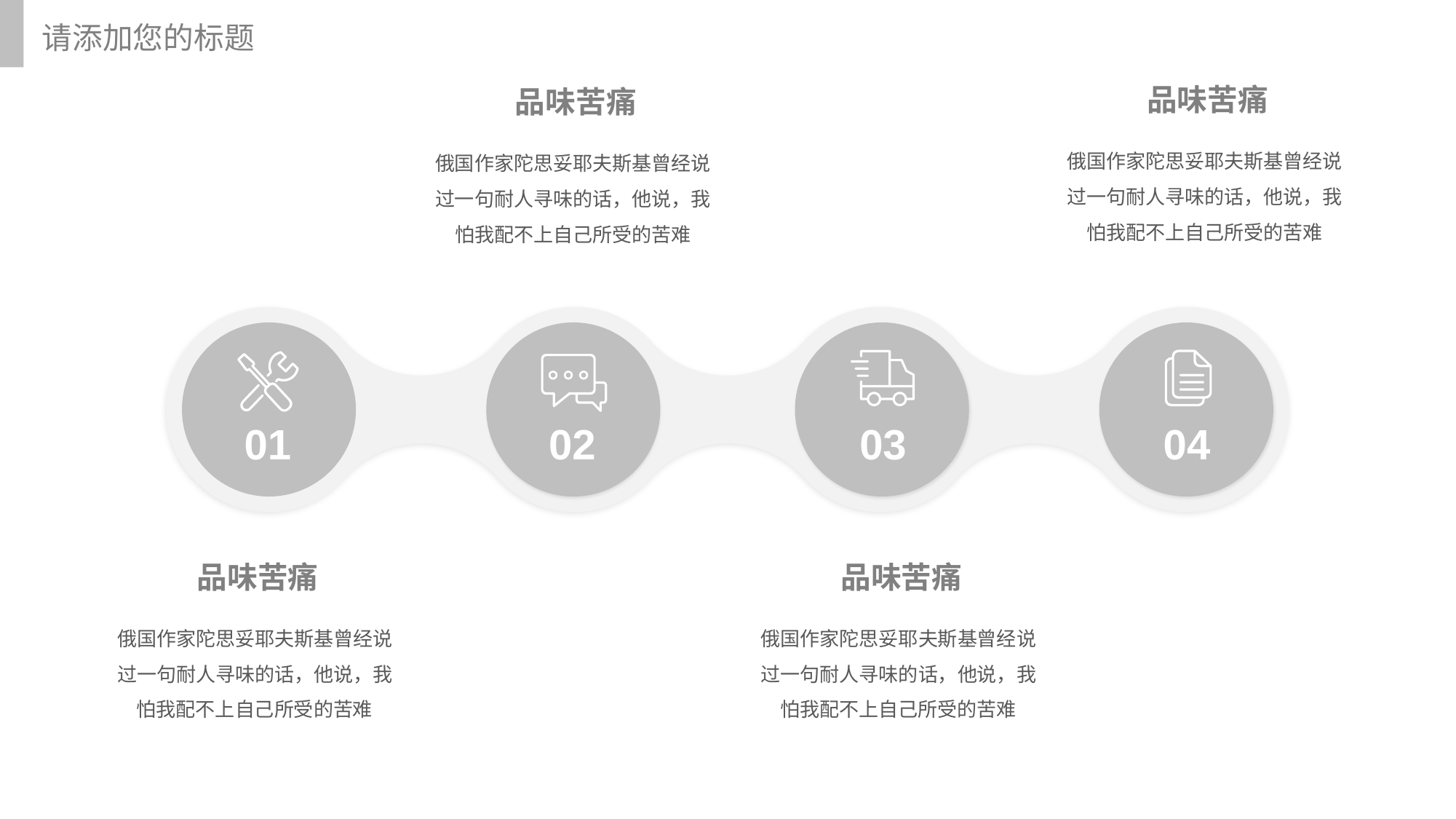

请添加您的标题
品味苦痛
品味苦痛
俄国作家陀思妥耶夫斯基曾经说过一句耐人寻味的话，他说，我怕我配不上自己所受的苦难
俄国作家陀思妥耶夫斯基曾经说过一句耐人寻味的话，他说，我怕我配不上自己所受的苦难

01
02
03
04
品味苦痛
品味苦痛
俄国作家陀思妥耶夫斯基曾经说过一句耐人寻味的话，他说，我怕我配不上自己所受的苦难
俄国作家陀思妥耶夫斯基曾经说过一句耐人寻味的话，他说，我怕我配不上自己所受的苦难